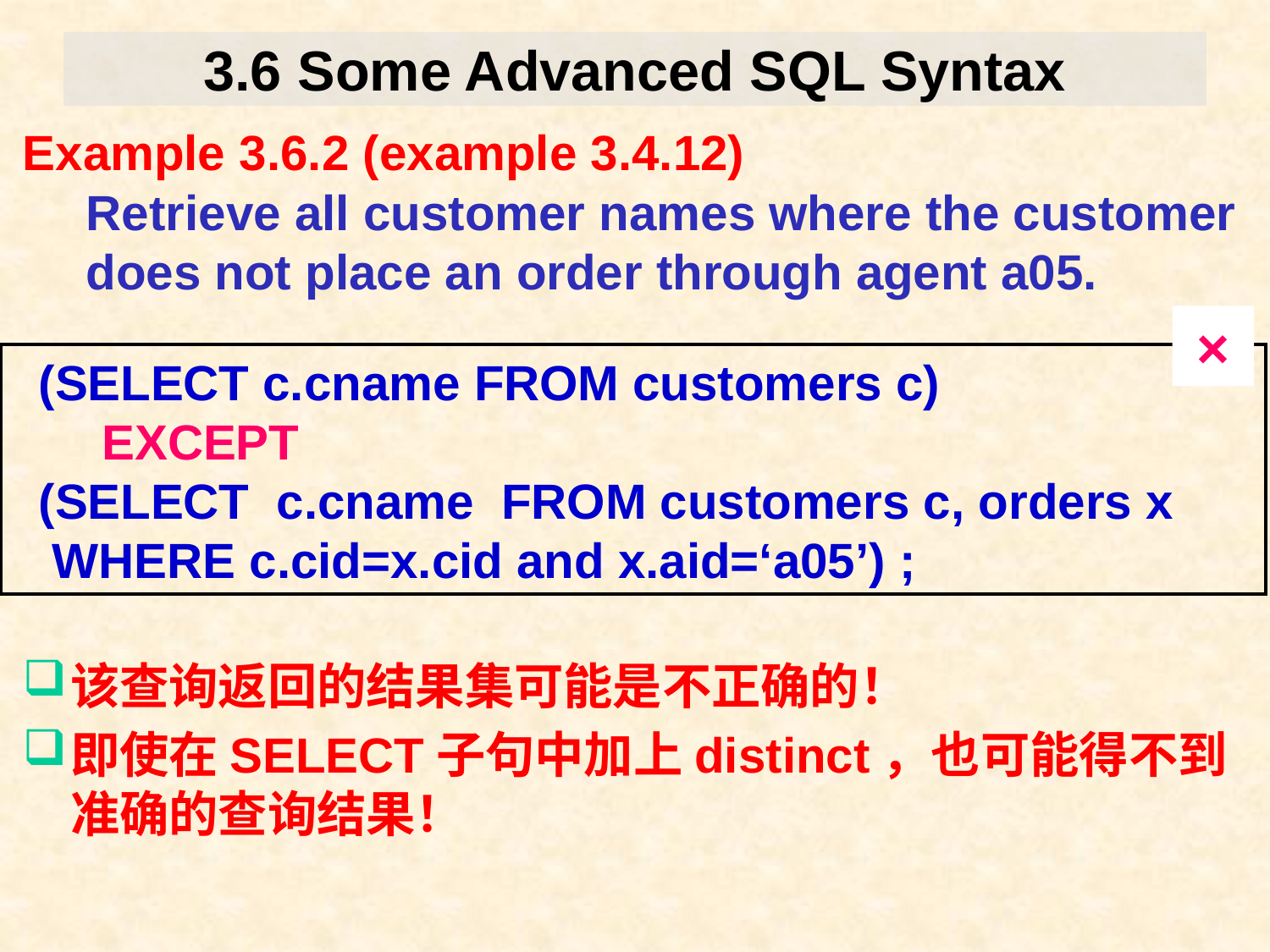

# 3.6 Some Advanced SQL Syntax
Example 3.6.2 (example 3.4.12)
Retrieve all customer names where the customer does not place an order through agent a05.
×
(SELECT c.cname FROM customers c)
EXCEPT
(SELECT  c.cname  FROM customers c, orders x
 WHERE c.cid=x.cid and x.aid=‘a05’) ;
该查询返回的结果集可能是不正确的！
即使在SELECT子句中加上distinct，也可能得不到准确的查询结果！